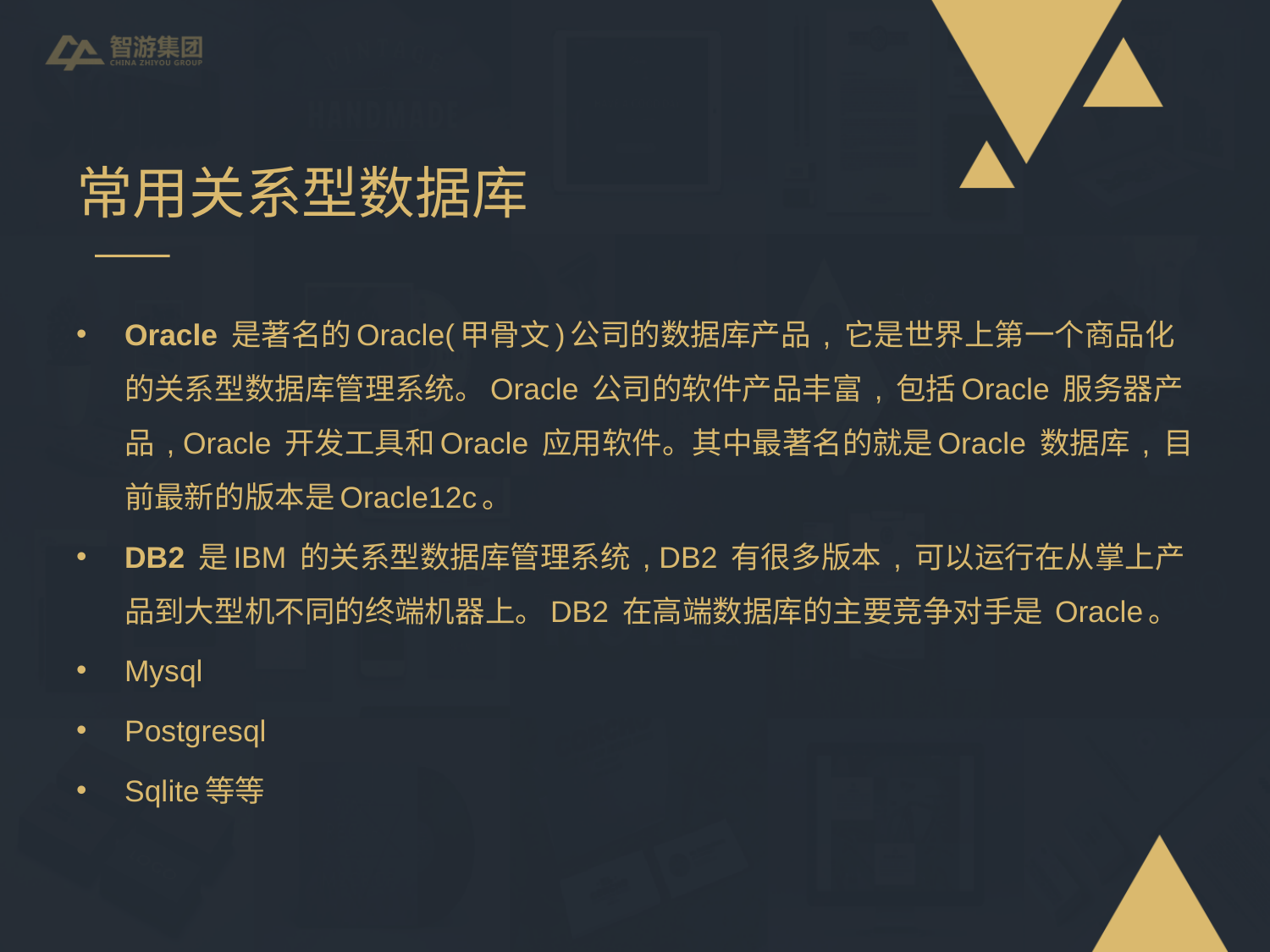

# 常用关系型数据库
Oracle 是著名的Oracle(甲骨文)公司的数据库产品 , 它是世界上第一个商品化的关系型数据库管理系统。Oracle 公司的软件产品丰富 , 包括Oracle 服务器产品 , Oracle 开发工具和Oracle 应用软件。其中最著名的就是Oracle 数据库 , 目前最新的版本是Oracle12c。
DB2 是IBM 的关系型数据库管理系统 , DB2 有很多版本 , 可以运行在从掌上产品到大型机不同的终端机器上。DB2 在高端数据库的主要竞争对手是 Oracle。
Mysql
Postgresql
Sqlite等等